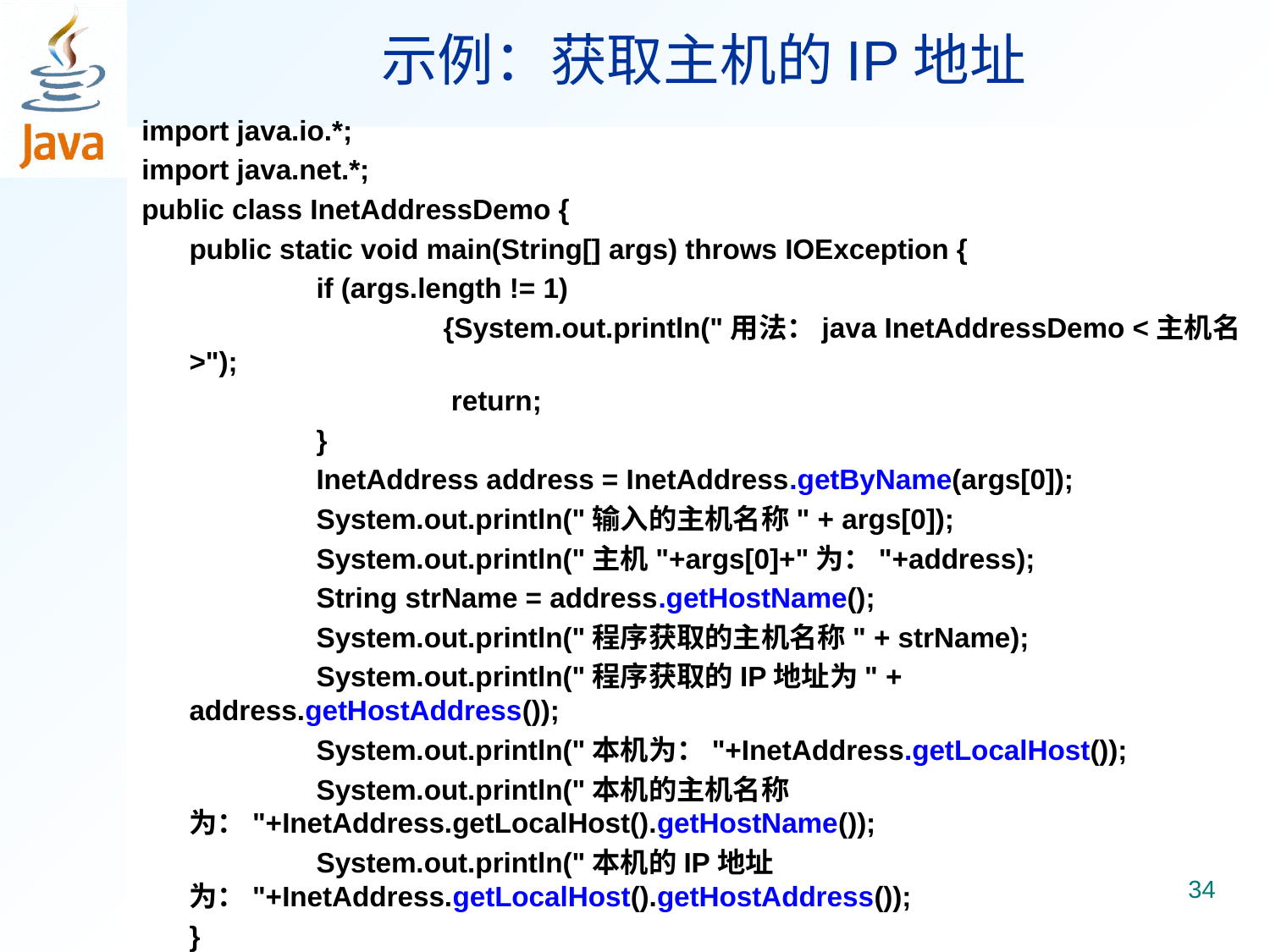

# 示例：获取主机的IP地址
import java.io.*;
import java.net.*;
public class InetAddressDemo {
	public static void main(String[] args) throws IOException {
		if (args.length != 1)
			{System.out.println("用法：java InetAddressDemo <主机名>");
			 return;
		}
		InetAddress address = InetAddress.getByName(args[0]);
		System.out.println("输入的主机名称" + args[0]);
		System.out.println("主机"+args[0]+"为："+address);
		String strName = address.getHostName();
		System.out.println("程序获取的主机名称" + strName);
		System.out.println("程序获取的IP地址为" + address.getHostAddress());
		System.out.println("本机为："+InetAddress.getLocalHost());
		System.out.println("本机的主机名称为："+InetAddress.getLocalHost().getHostName());
		System.out.println("本机的IP地址为："+InetAddress.getLocalHost().getHostAddress());
	}
}